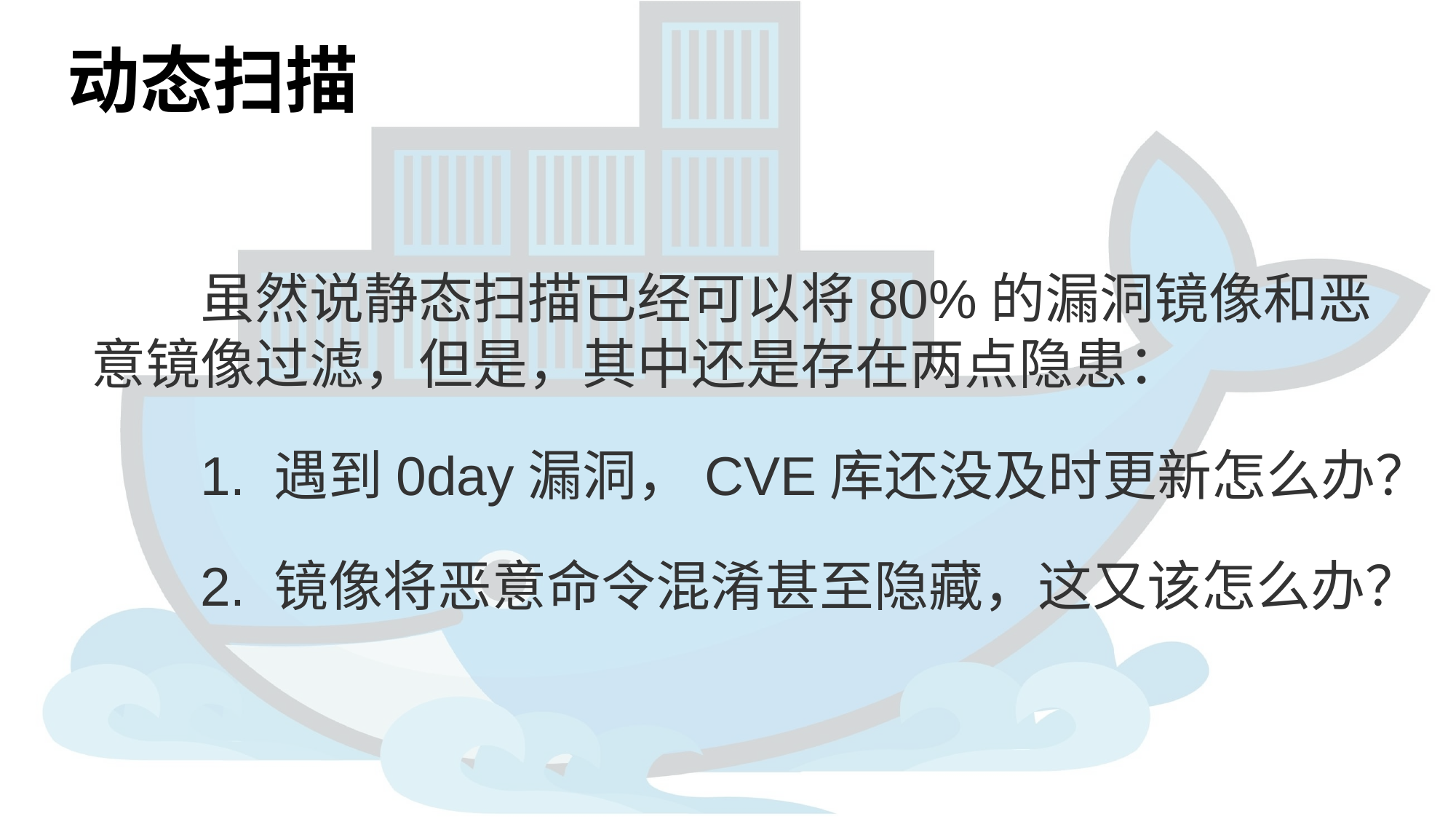

动态扫描
	虽然说静态扫描已经可以将80%的漏洞镜像和恶意镜像过滤，但是，其中还是存在两点隐患：
	1. 遇到0day漏洞，CVE库还没及时更新怎么办？
	2. 镜像将恶意命令混淆甚至隐藏，这又该怎么办？